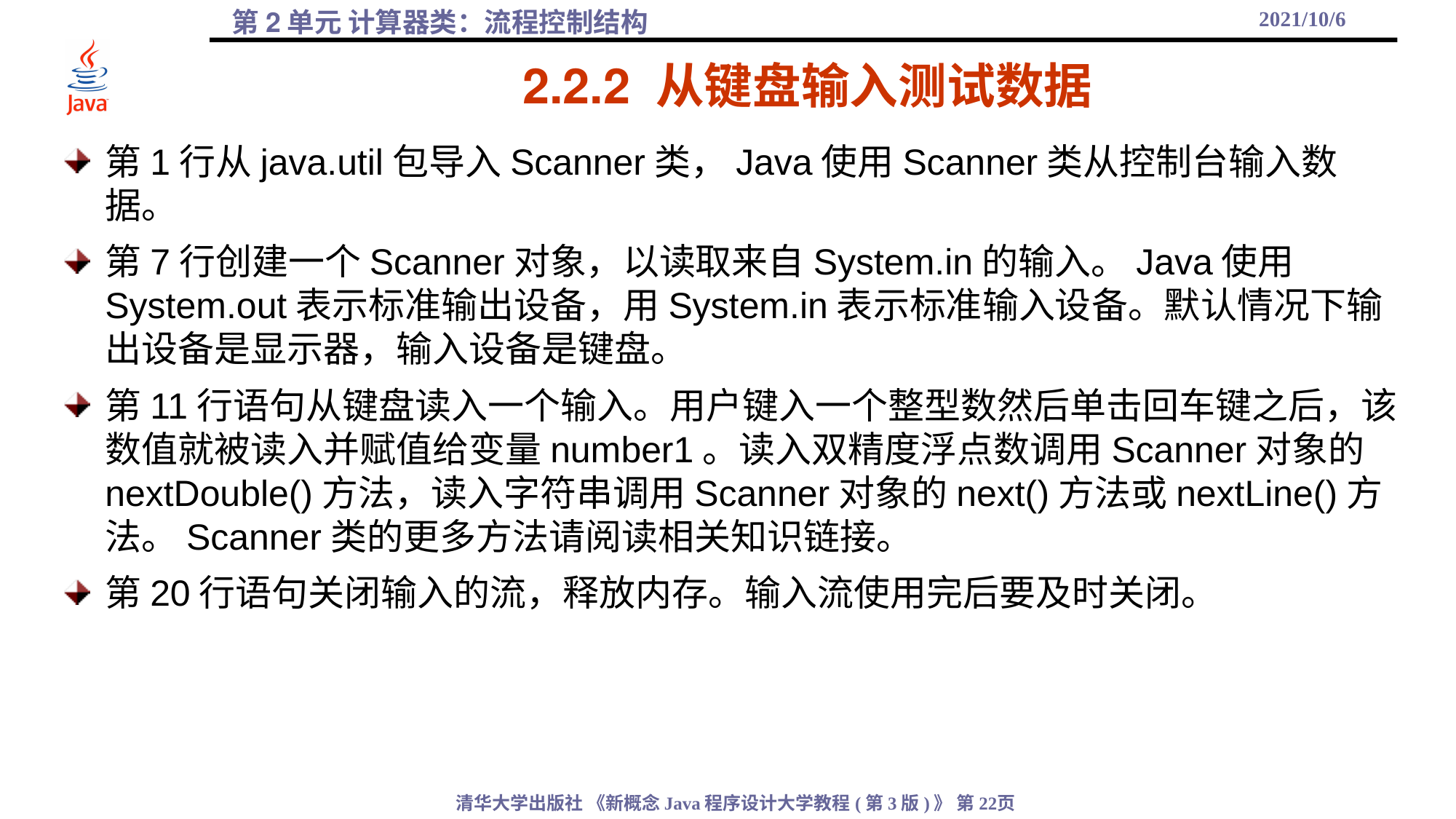

2021/10/6
# 2.2.2 从键盘输入测试数据
第1行从java.util包导入Scanner类，Java使用Scanner类从控制台输入数据。
第7行创建一个Scanner对象，以读取来自System.in的输入。Java使用System.out表示标准输出设备，用System.in表示标准输入设备。默认情况下输出设备是显示器，输入设备是键盘。
第11行语句从键盘读入一个输入。用户键入一个整型数然后单击回车键之后，该数值就被读入并赋值给变量number1。读入双精度浮点数调用Scanner对象的nextDouble()方法，读入字符串调用Scanner对象的next()方法或nextLine()方法。Scanner类的更多方法请阅读相关知识链接。
第20行语句关闭输入的流，释放内存。输入流使用完后要及时关闭。